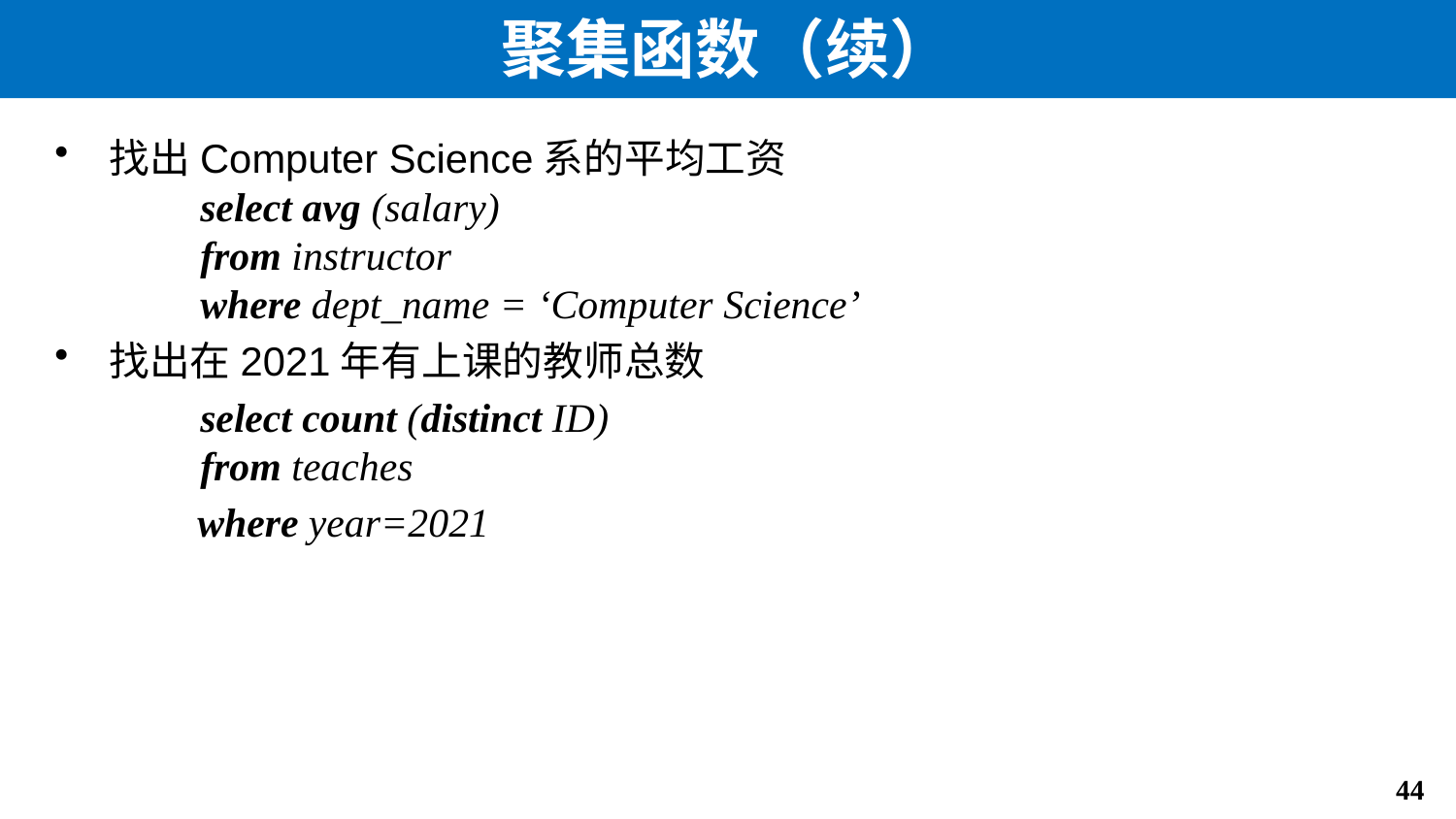

# 聚集函数（续）
找出Computer Science系的平均工资
	select avg (salary)
	from instructor
	where dept_name = ‘Computer Science’
找出在2021年有上课的教师总数
	select count (distinct ID)
	from teaches
              where year=2021